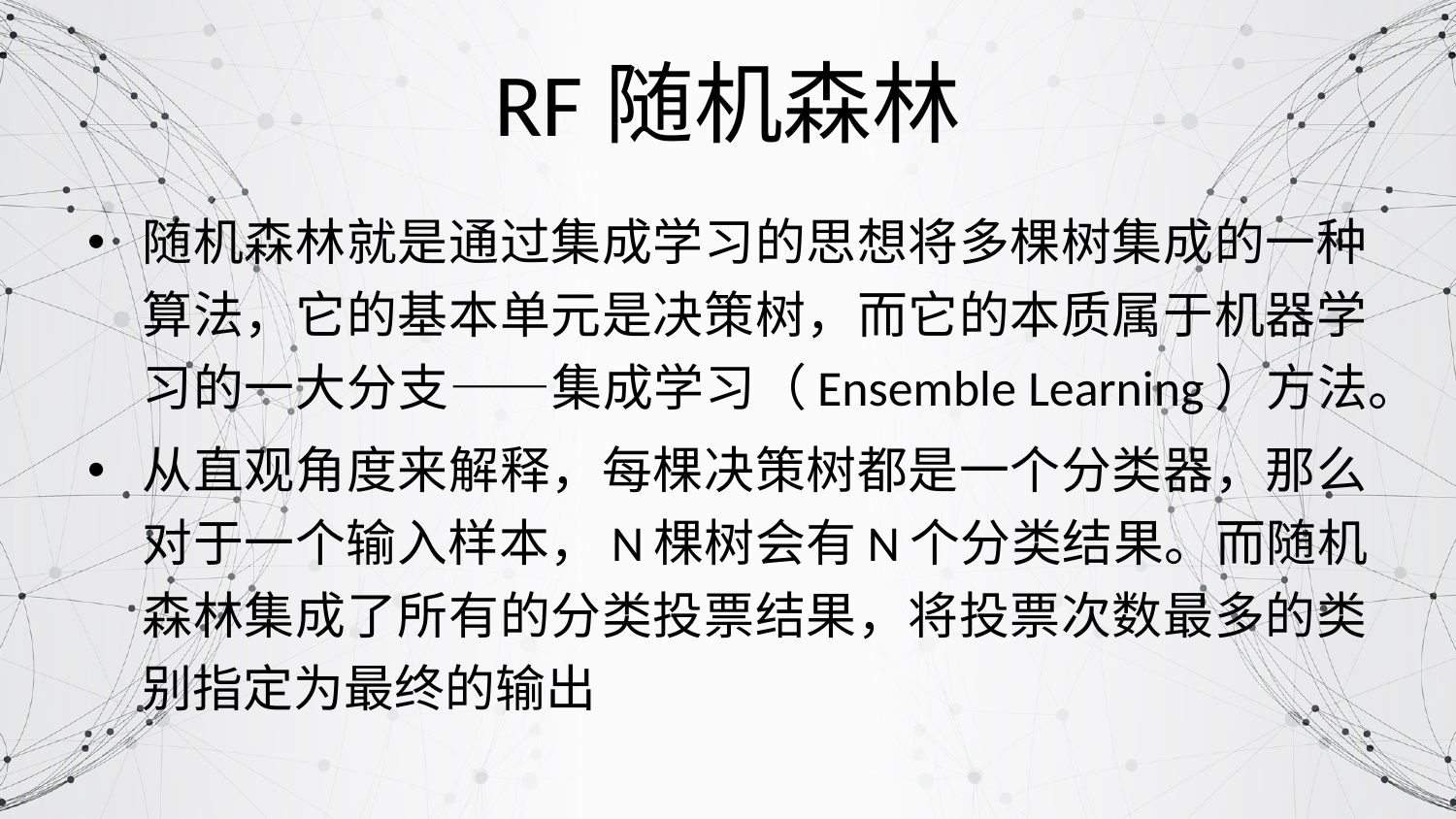

# RF随机森林
随机森林就是通过集成学习的思想将多棵树集成的一种算法，它的基本单元是决策树，而它的本质属于机器学习的一大分支——集成学习（Ensemble Learning）方法。
从直观角度来解释，每棵决策树都是一个分类器，那么对于一个输入样本，N棵树会有N个分类结果。而随机森林集成了所有的分类投票结果，将投票次数最多的类别指定为最终的输出